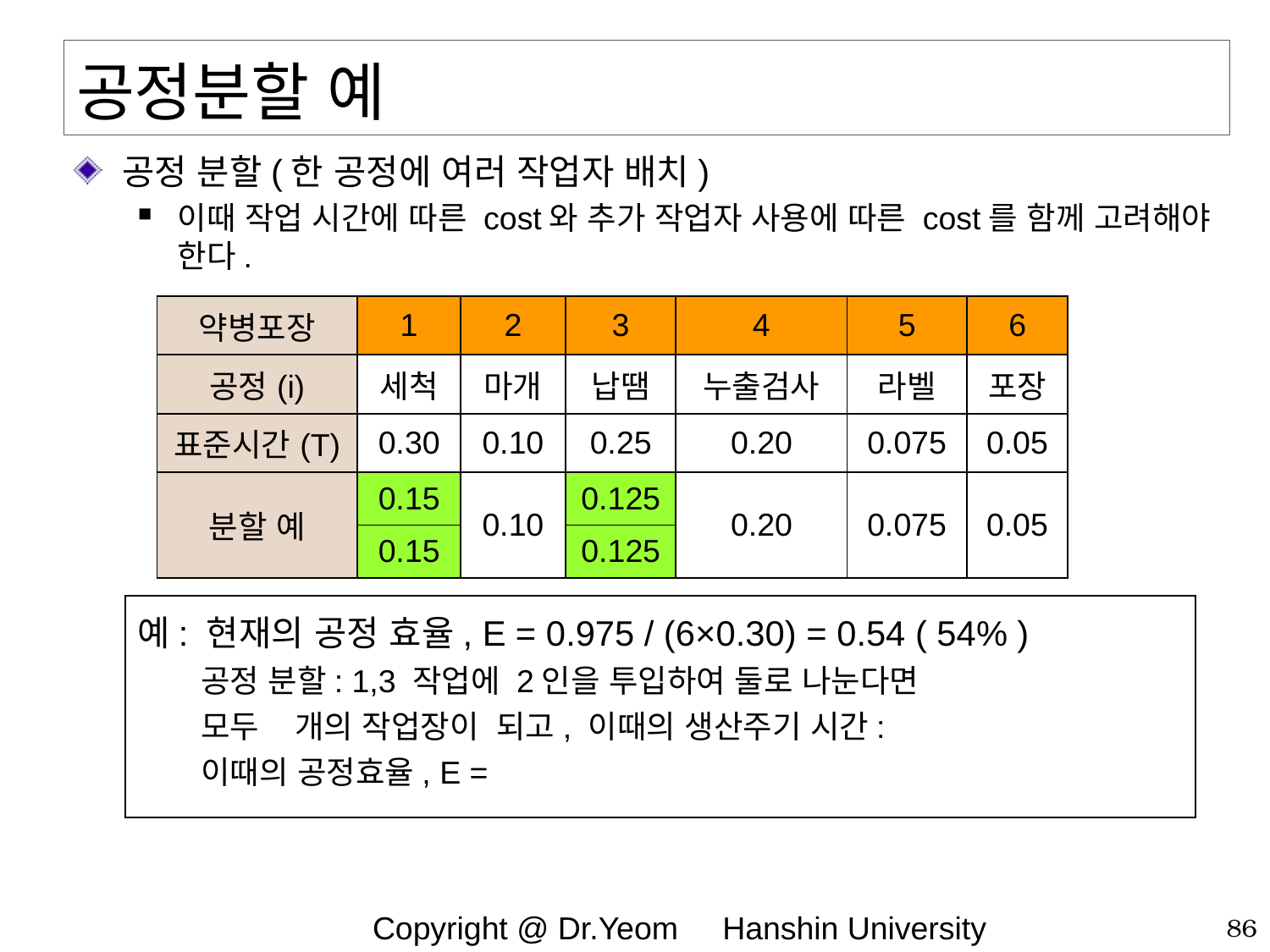

# 공정분할 예
공정 분할(한 공정에 여러 작업자 배치)
이때 작업 시간에 따른 cost와 추가 작업자 사용에 따른 cost를 함께 고려해야 한다.
| 약병포장 | 1 | 2 | 3 | 4 | 5 | 6 |
| --- | --- | --- | --- | --- | --- | --- |
| 공정(i) | 세척 | 마개 | 납땜 | 누출검사 | 라벨 | 포장 |
| 표준시간(T) | 0.30 | 0.10 | 0.25 | 0.20 | 0.075 | 0.05 |
| 분할 예 | 0.15 | 0.10 | 0.125 | 0.20 | 0.075 | 0.05 |
|  | 0.15 |  | 0.125 |  |  |  |
예: 현재의 공정 효율, E = 0.975 / (6×0.30) = 0.54 ( 54% )
공정 분할: 1,3 작업에 2인을 투입하여 둘로 나눈다면
모두    개의 작업장이  되고, 이때의 생산주기 시간:
이때의 공정효율, E =
86